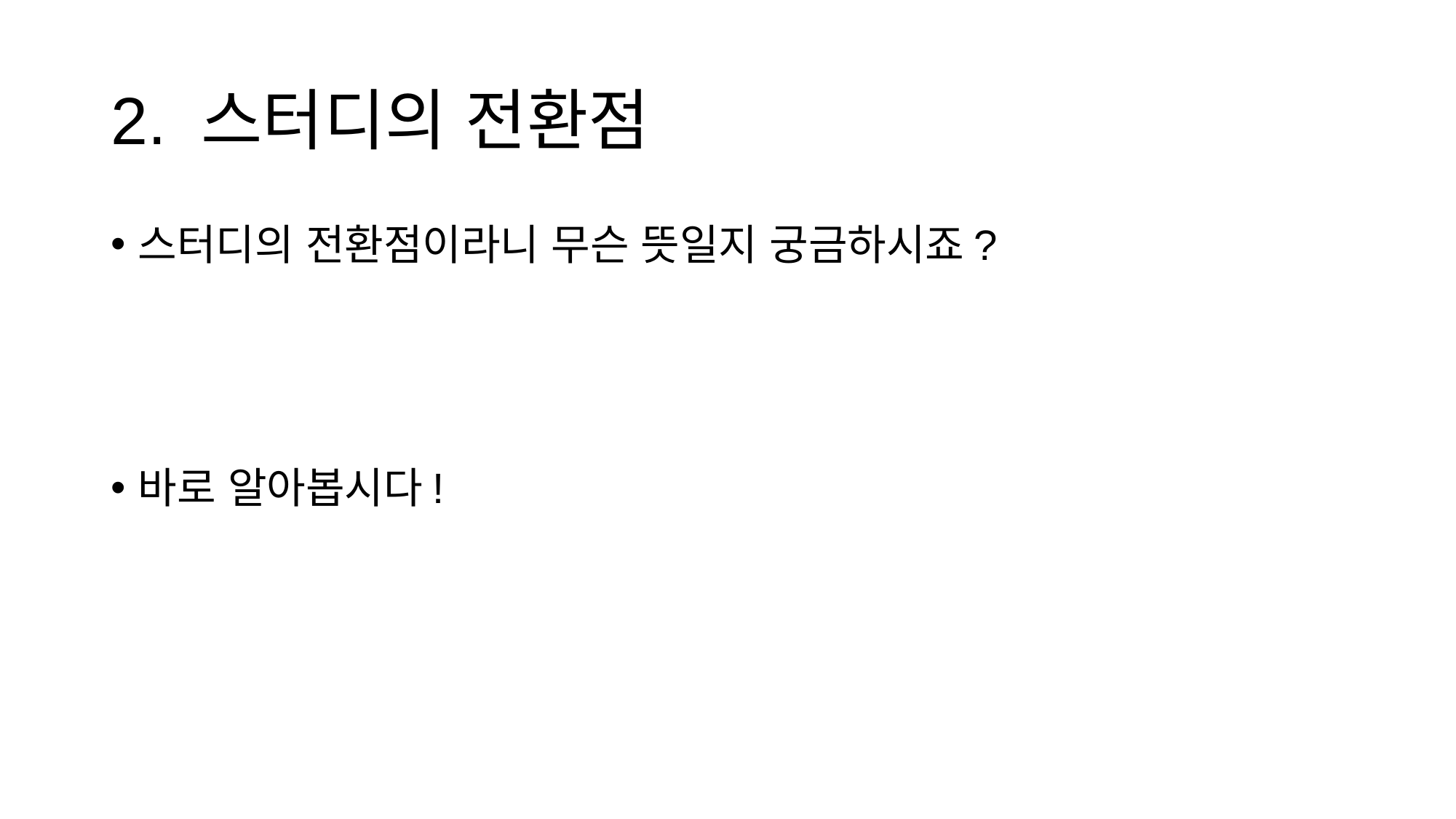

# 2. 스터디의 전환점
스터디의 전환점이라니 무슨 뜻일지 궁금하시죠?

바로 알아봅시다!